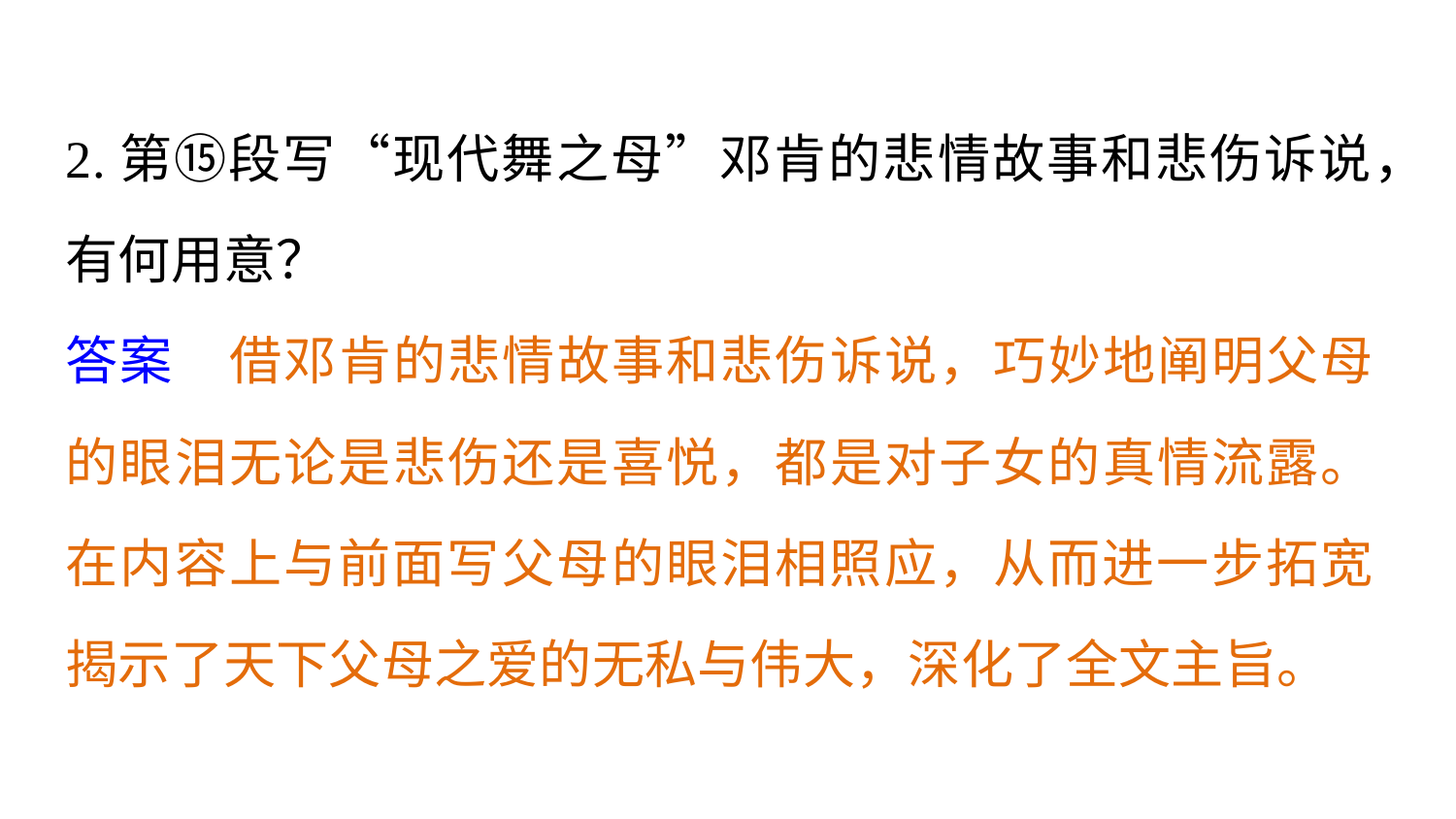

2.第⑮段写“现代舞之母”邓肯的悲情故事和悲伤诉说，有何用意？
答案　借邓肯的悲情故事和悲伤诉说，巧妙地阐明父母的眼泪无论是悲伤还是喜悦，都是对子女的真情流露。在内容上与前面写父母的眼泪相照应，从而进一步拓宽揭示了天下父母之爱的无私与伟大，深化了全文主旨。